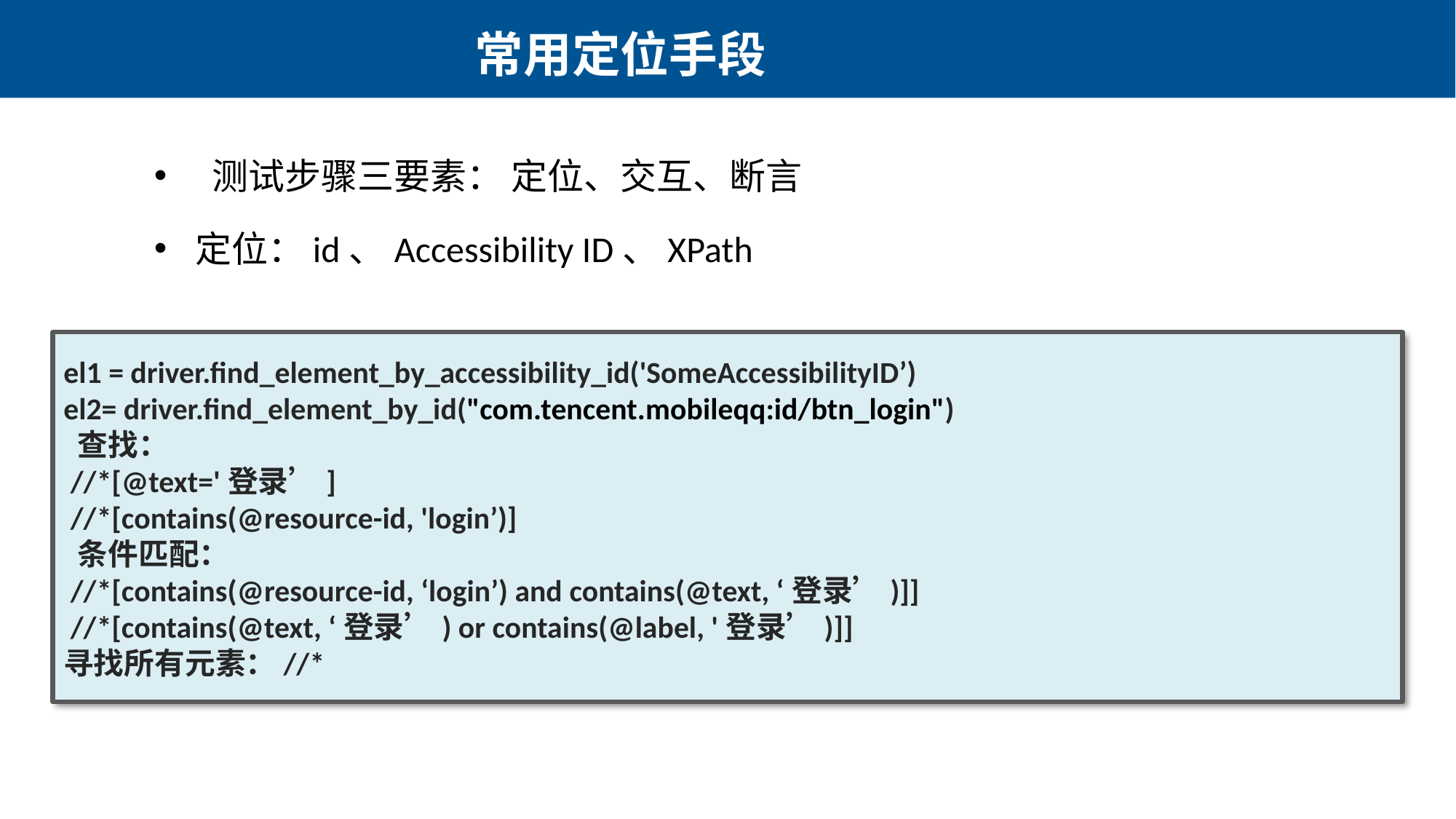

常用定位手段
 测试步骤三要素： 定位、交互、断言
定位：id、Accessibility ID、XPath
el1 = driver.find_element_by_accessibility_id('SomeAccessibilityID’)
el2= driver.find_element_by_id("com.tencent.mobileqq:id/btn_login")
 查找：
 //*[@text='登录’]
 //*[contains(@resource-id, 'login’)]
 条件匹配：
 //*[contains(@resource-id, ‘login’) and contains(@text, ‘登录’)]]
 //*[contains(@text, ‘登录’) or contains(@label, '登录’)]]
寻找所有元素：//*